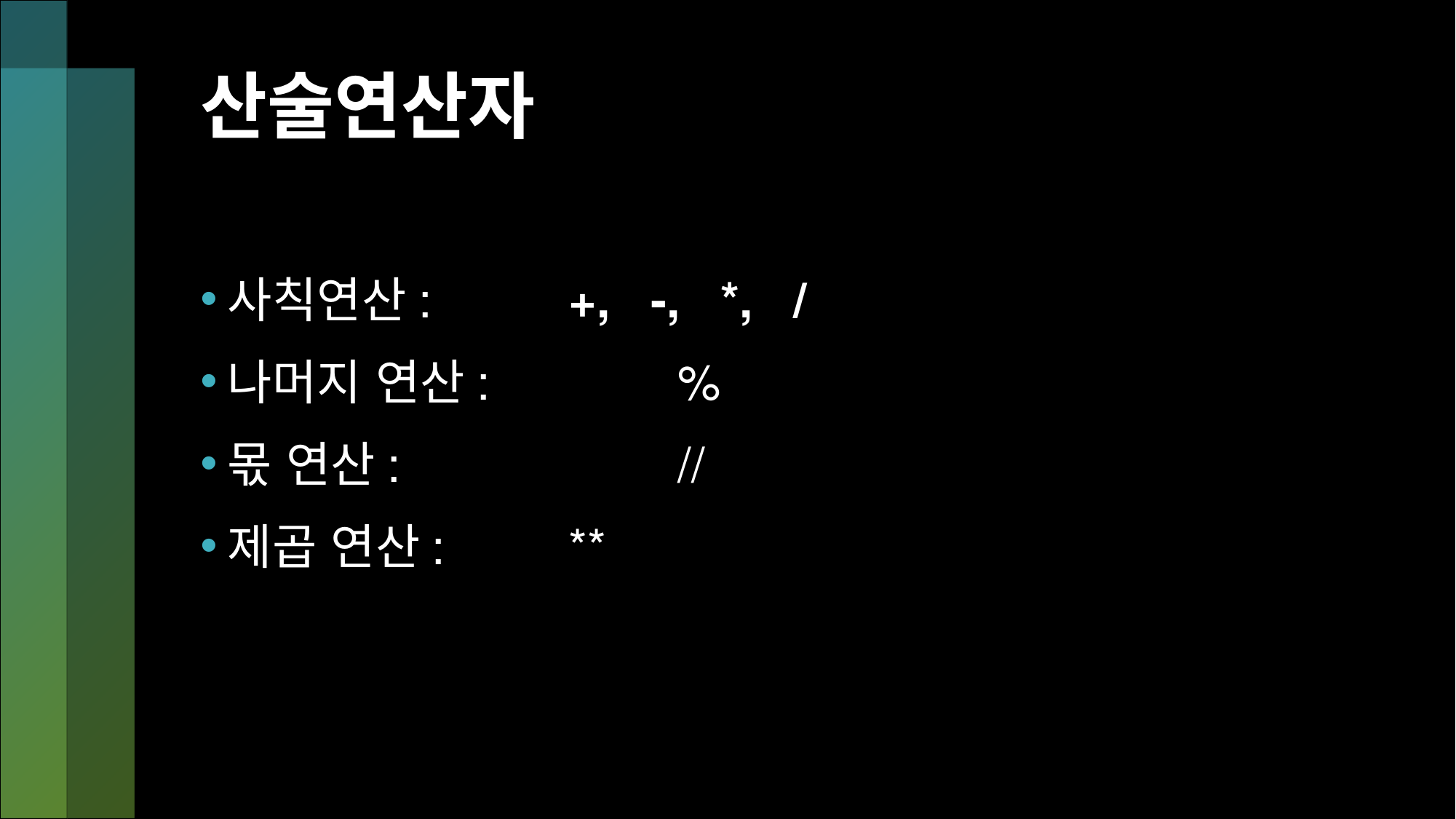

# 산술연산자
사칙연산:		 +,   -,   *,   /
나머지 연산:		 %
몫 연산:			 //
제곱 연산:		 **